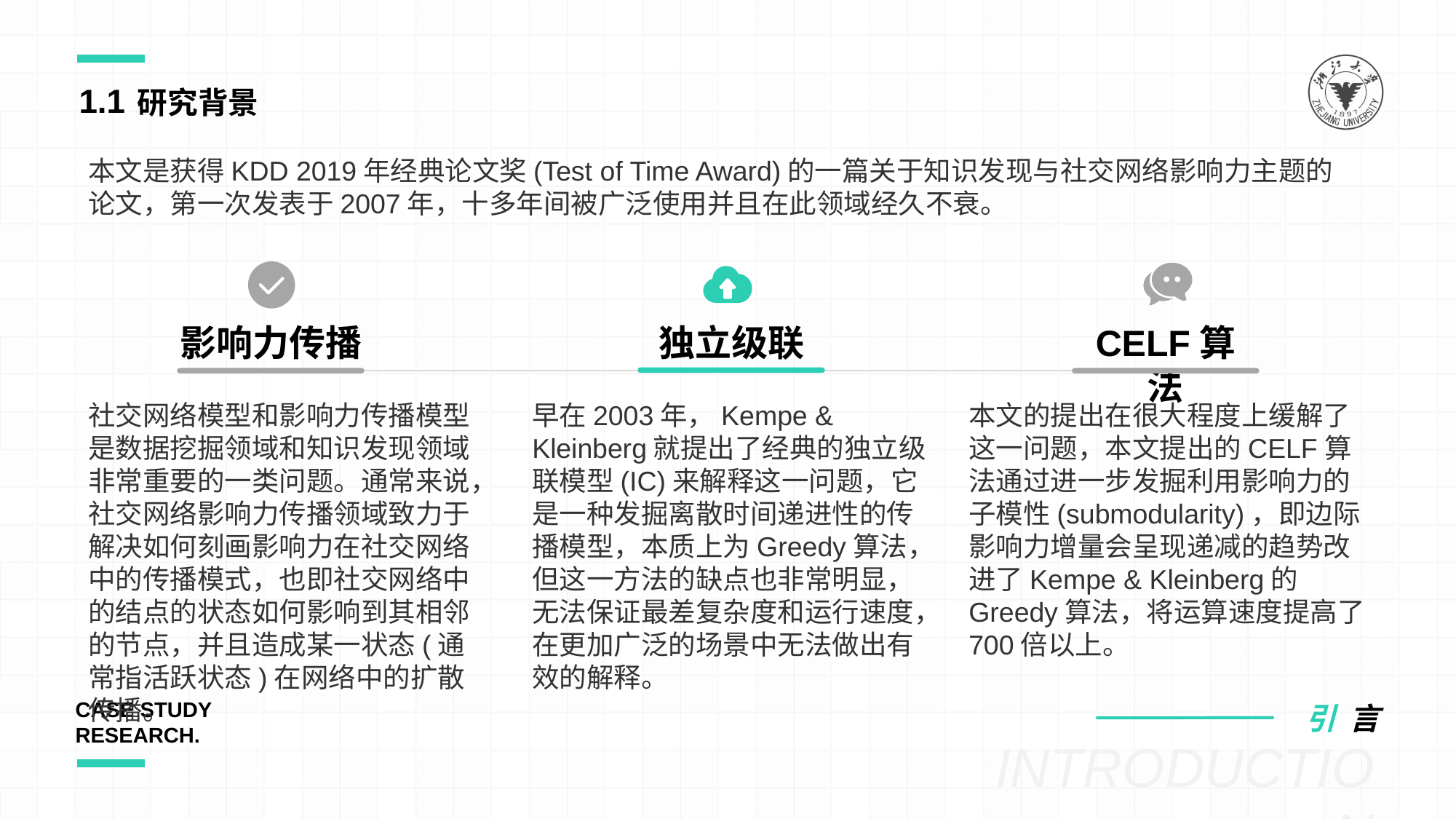

1.1
研究背景
本文是获得KDD 2019年经典论文奖(Test of Time Award)的一篇关于知识发现与社交网络影响力主题的
论文，第一次发表于2007年，十多年间被广泛使用并且在此领域经久不衰。

影响力传播
独立级联
CELF算法

社交网络模型和影响力传播模型是数据挖掘领域和知识发现领域非常重要的一类问题。通常来说，社交网络影响力传播领域致力于解决如何刻画影响力在社交网络中的传播模式，也即社交网络中的结点的状态如何影响到其相邻的节点，并且造成某一状态(通常指活跃状态)在网络中的扩散传播。
早在2003年，Kempe & Kleinberg就提出了经典的独立级联模型(IC)来解释这一问题，它是一种发掘离散时间递进性的传播模型，本质上为Greedy算法，但这一方法的缺点也非常明显，无法保证最差复杂度和运行速度，在更加广泛的场景中无法做出有效的解释。
本文的提出在很大程度上缓解了这一问题，本文提出的CELF算法通过进一步发掘利用影响力的子模性(submodularity)，即边际影响力增量会呈现递减的趋势改进了Kempe & Kleinberg的Greedy算法，将运算速度提高了700倍以上。
CASE STUDY
RESEARCH.
引 言
INTRODUCTION